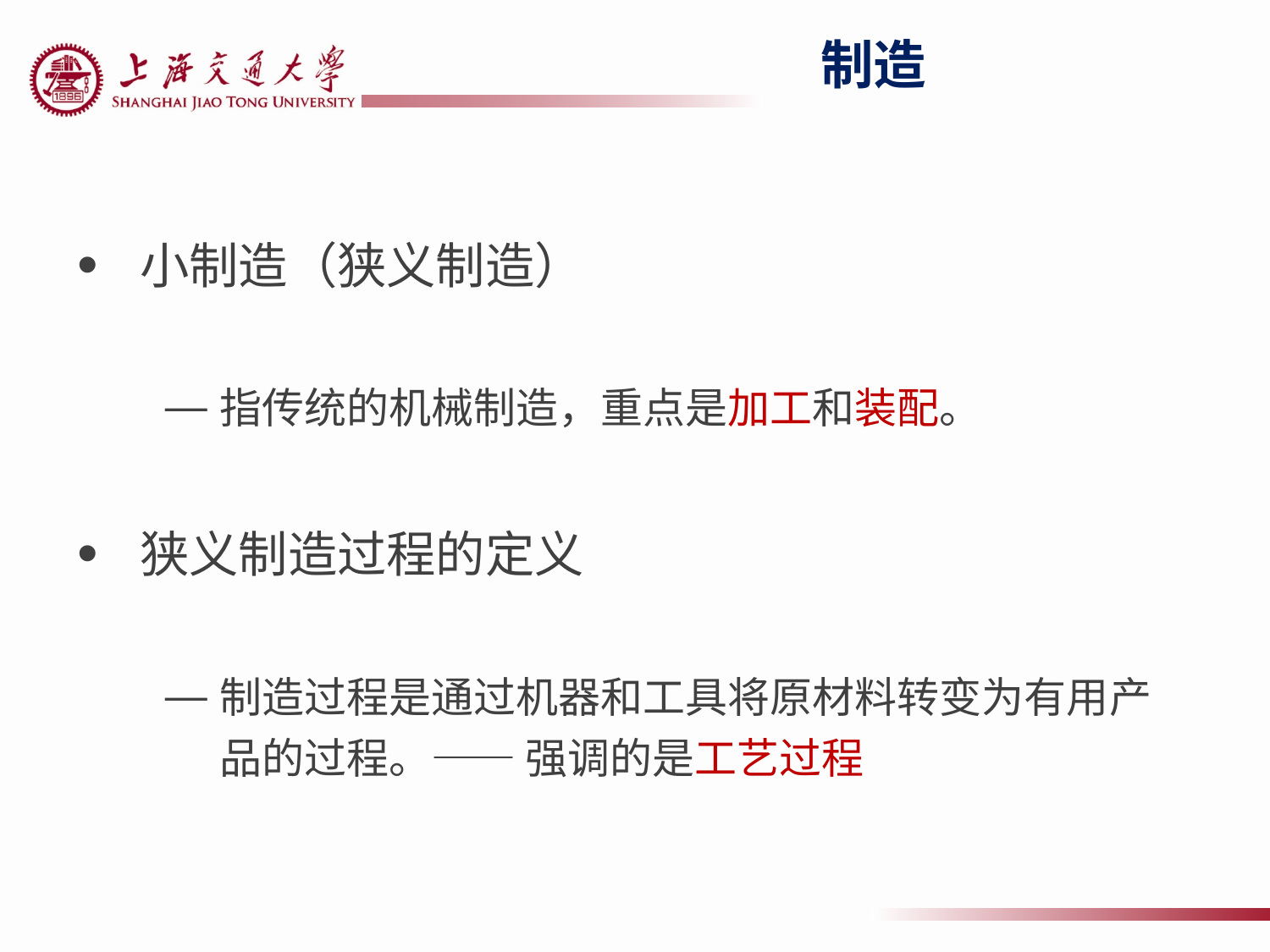

# 制造
小制造（狭义制造）

指传统的机械制造，重点是加工和装配。

狭义制造过程的定义

制造过程是通过机器和工具将原材料转变为有用产品的过程。—— 强调的是工艺过程